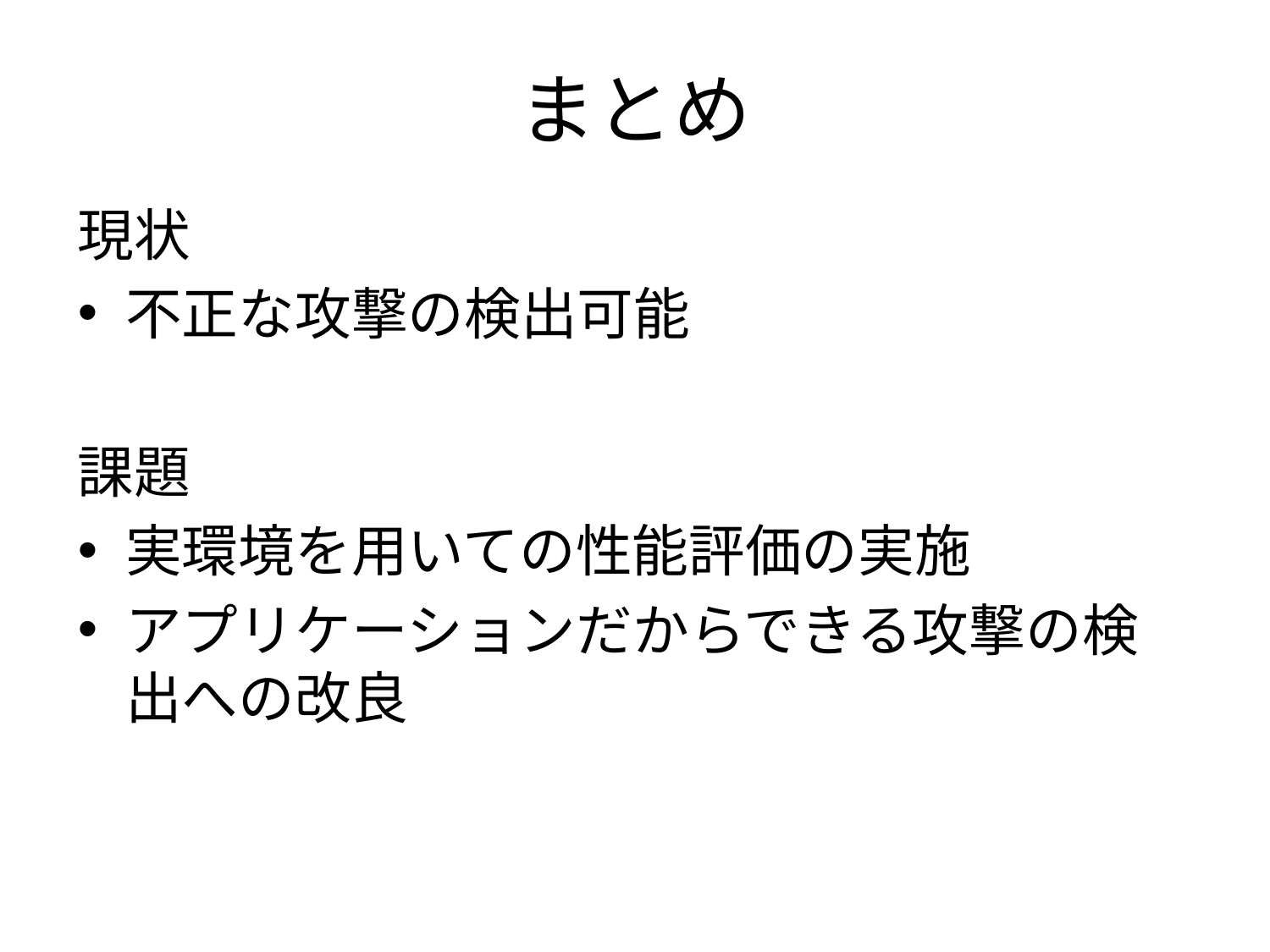

# まとめ
現状
不正な攻撃の検出可能

課題
実環境を用いての性能評価の実施
アプリケーションだからできる攻撃の検出への改良